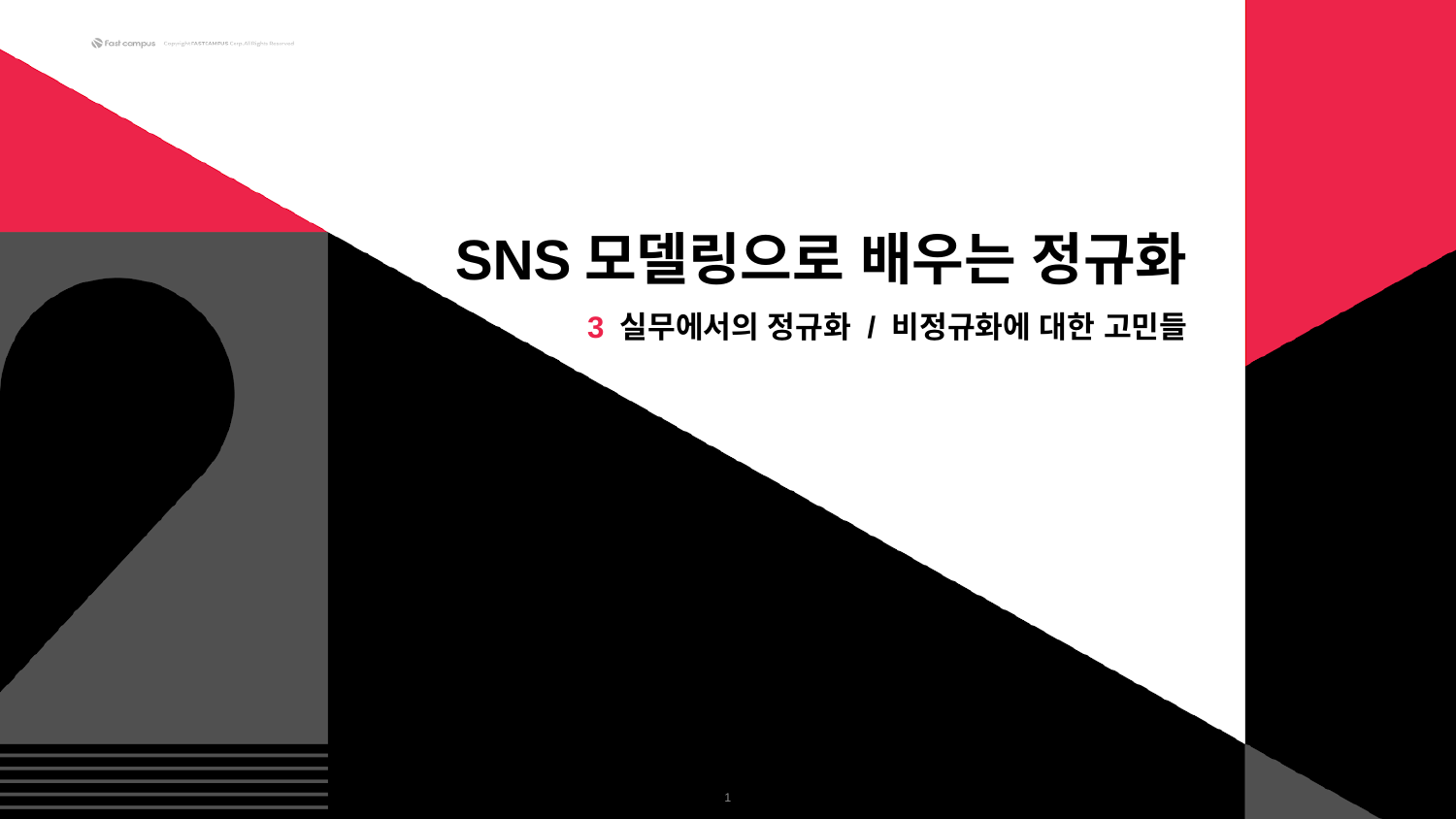

SNS모델링으로 배우는 정규화

3 실무에서의 정규화 / 비정규화에 대한 고민들
1